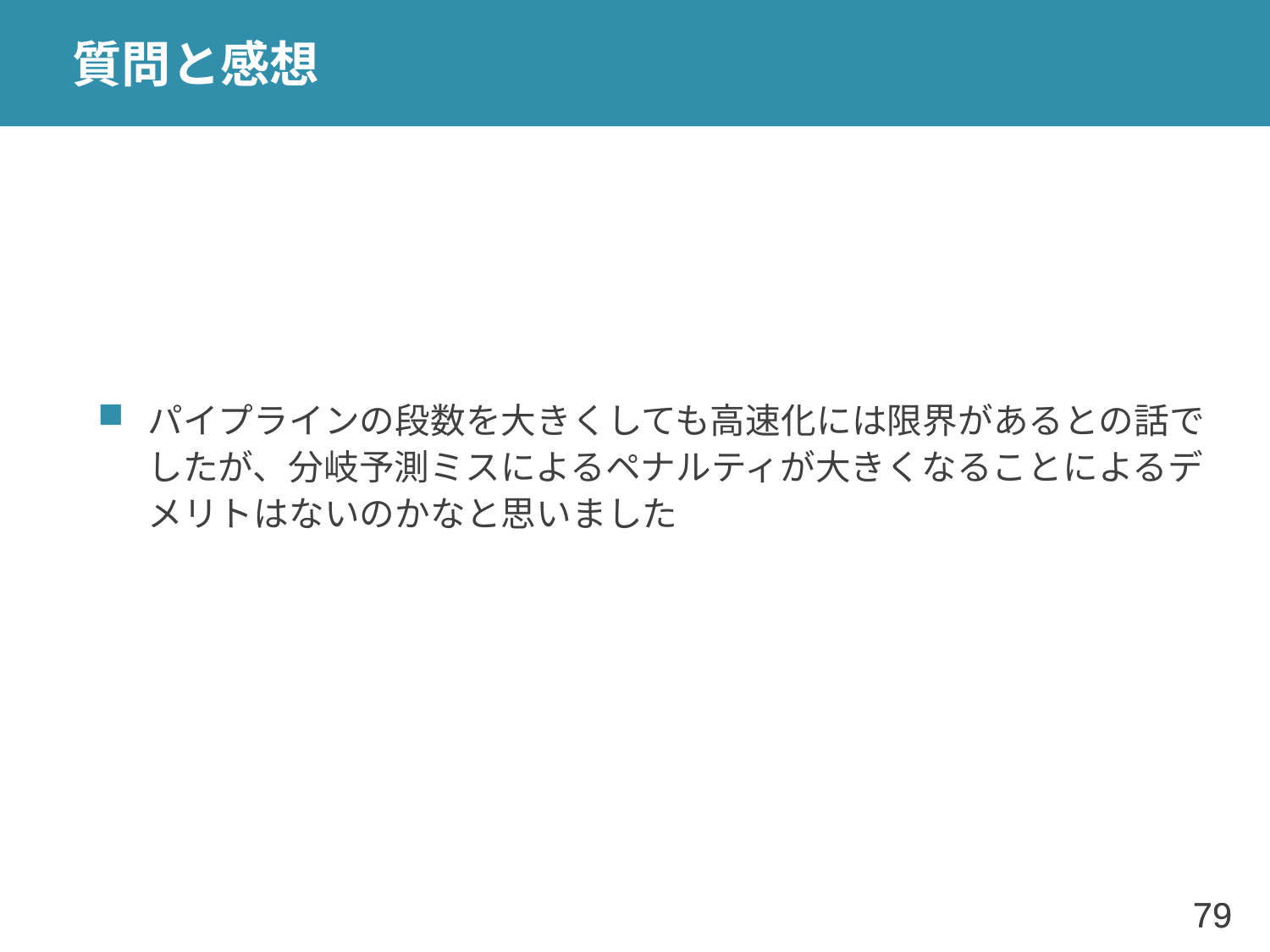

# 質問と感想
パイプラインの段数を大きくしても高速化には限界があるとの話でしたが、分岐予測ミスによるペナルティが大きくなることによるデメリトはないのかなと思いました